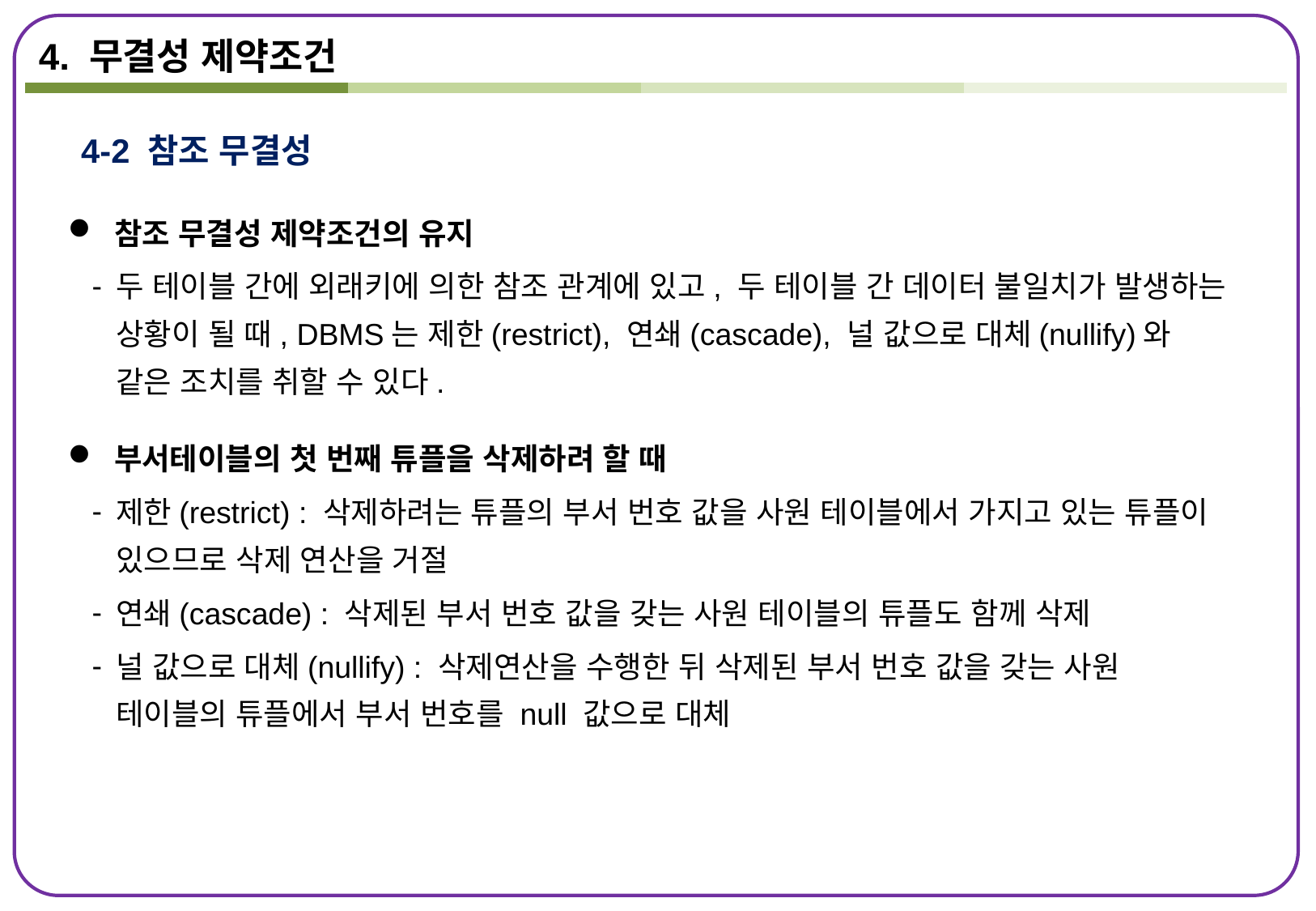

4. 무결성 제약조건
4-2 참조 무결성
 참조 무결성 제약조건의 유지
두 테이블 간에 외래키에 의한 참조 관계에 있고, 두 테이블 간 데이터 불일치가 발생하는 상황이 될 때, DBMS는 제한(restrict), 연쇄(cascade), 널 값으로 대체(nullify)와 같은 조치를 취할 수 있다.
 부서테이블의 첫 번째 튜플을 삭제하려 할 때
제한(restrict) : 삭제하려는 튜플의 부서 번호 값을 사원 테이블에서 가지고 있는 튜플이 있으므로 삭제 연산을 거절
연쇄(cascade) : 삭제된 부서 번호 값을 갖는 사원 테이블의 튜플도 함께 삭제
널 값으로 대체(nullify) : 삭제연산을 수행한 뒤 삭제된 부서 번호 값을 갖는 사원 테이블의 튜플에서 부서 번호를 null 값으로 대체